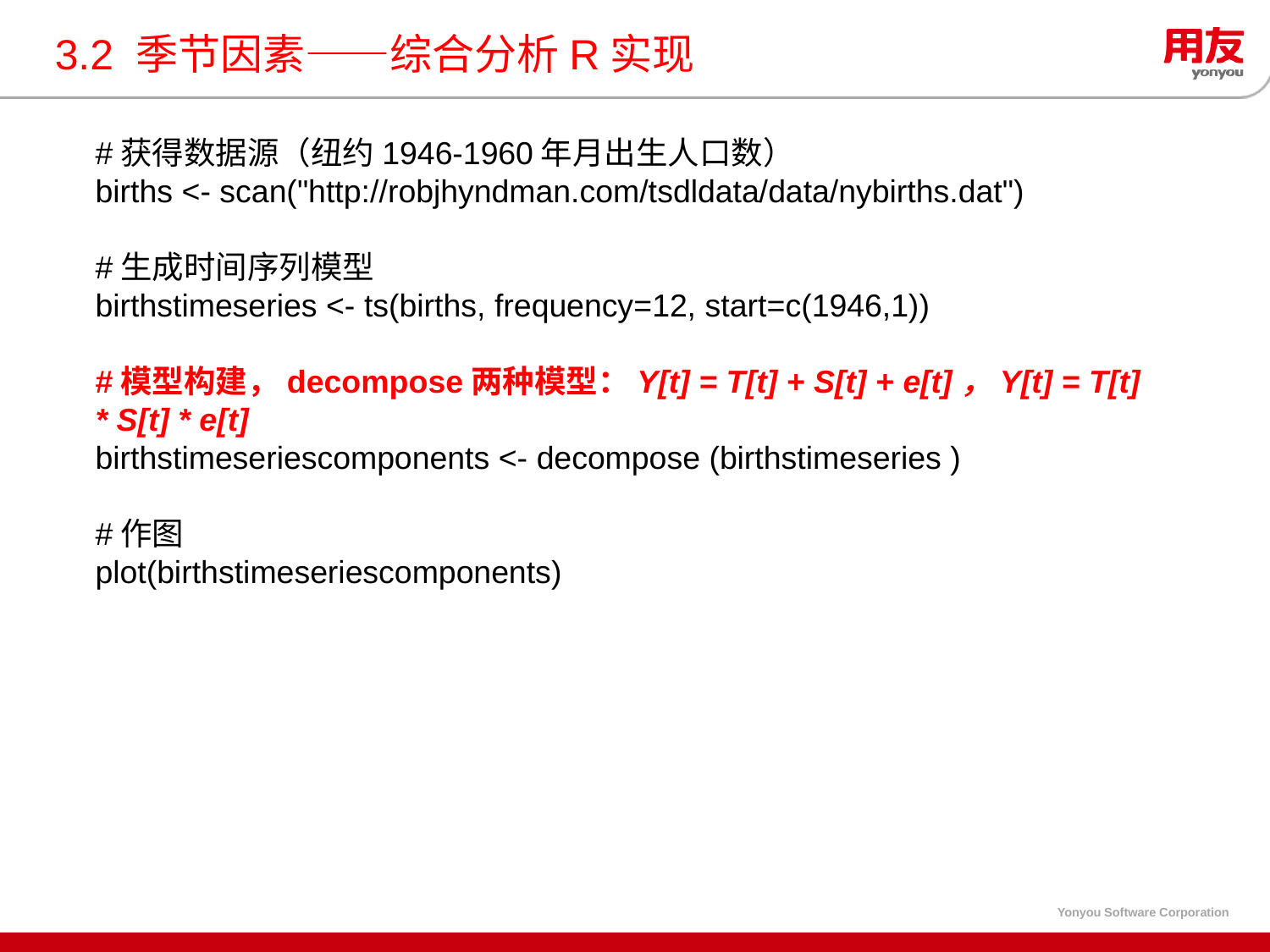

# 3.2 季节因素——综合分析R实现
#获得数据源（纽约1946-1960年月出生人口数）
births <- scan("http://robjhyndman.com/tsdldata/data/nybirths.dat")

#生成时间序列模型
birthstimeseries <- ts(births, frequency=12, start=c(1946,1))

#模型构建，decompose两种模型：Y[t] = T[t] + S[t] + e[t]，Y[t] = T[t] * S[t] * e[t]
birthstimeseriescomponents <- decompose (birthstimeseries )

#作图
plot(birthstimeseriescomponents)